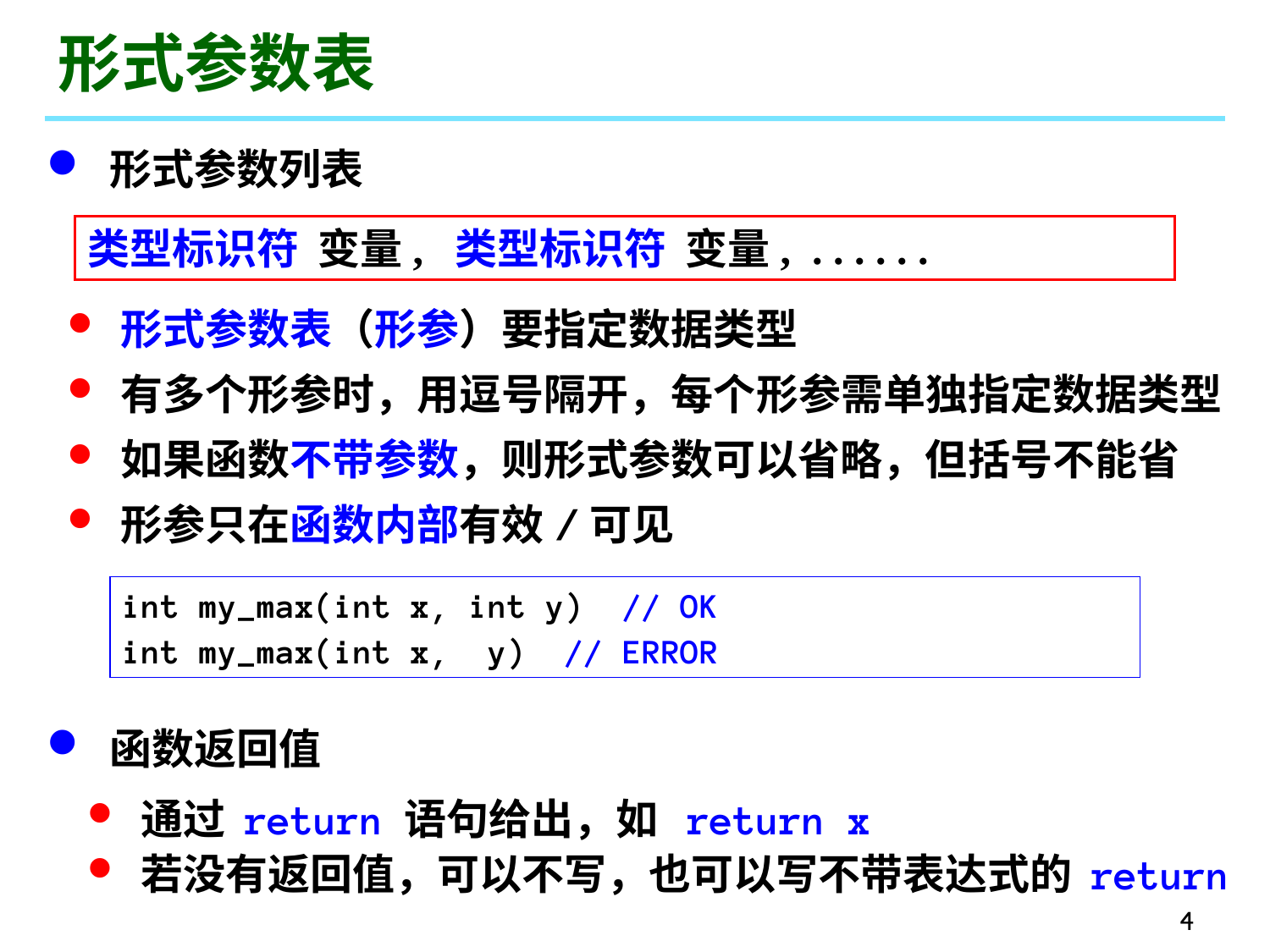

# 形式参数表
 形式参数列表
类型标识符  变量,  类型标识符  变量,  . . . . . .
 形式参数表（形参）要指定数据类型
 有多个形参时，用逗号隔开，每个形参需单独指定数据类型
 如果函数不带参数，则形式参数可以省略，但括号不能省
 形参只在函数内部有效/可见
int my_max(int x, int y)  // OK
int my_max(int x,  y)  // ERROR
 函数返回值
 通过 return 语句给出，如  return x
 若没有返回值，可以不写，也可以写不带表达式的 return
4